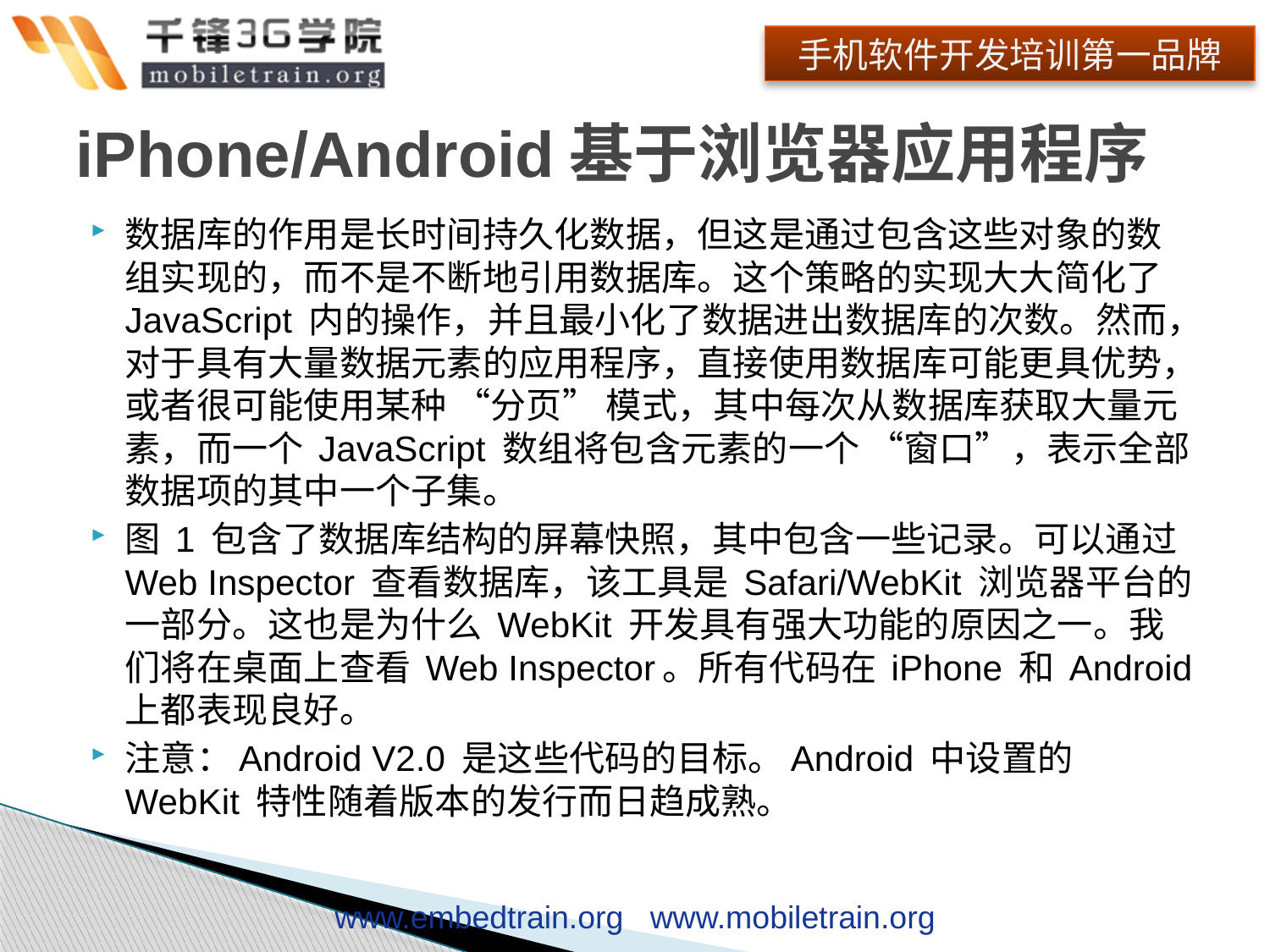

# iPhone/Android基于浏览器应用程序
数据库的作用是长时间持久化数据，但这是通过包含这些对象的数组实现的，而不是不断地引用数据库。这个策略的实现大大简化了 JavaScript 内的操作，并且最小化了数据进出数据库的次数。然而，对于具有大量数据元素的应用程序，直接使用数据库可能更具优势，或者很可能使用某种 “分页” 模式，其中每次从数据库获取大量元素，而一个 JavaScript 数组将包含元素的一个 “窗口”，表示全部数据项的其中一个子集。
图 1 包含了数据库结构的屏幕快照，其中包含一些记录。可以通过 Web Inspector 查看数据库，该工具是 Safari/WebKit 浏览器平台的一部分。这也是为什么 WebKit 开发具有强大功能的原因之一。我们将在桌面上查看 Web Inspector。所有代码在 iPhone 和 Android 上都表现良好。
注意：Android V2.0 是这些代码的目标。Android 中设置的 WebKit 特性随着版本的发行而日趋成熟。